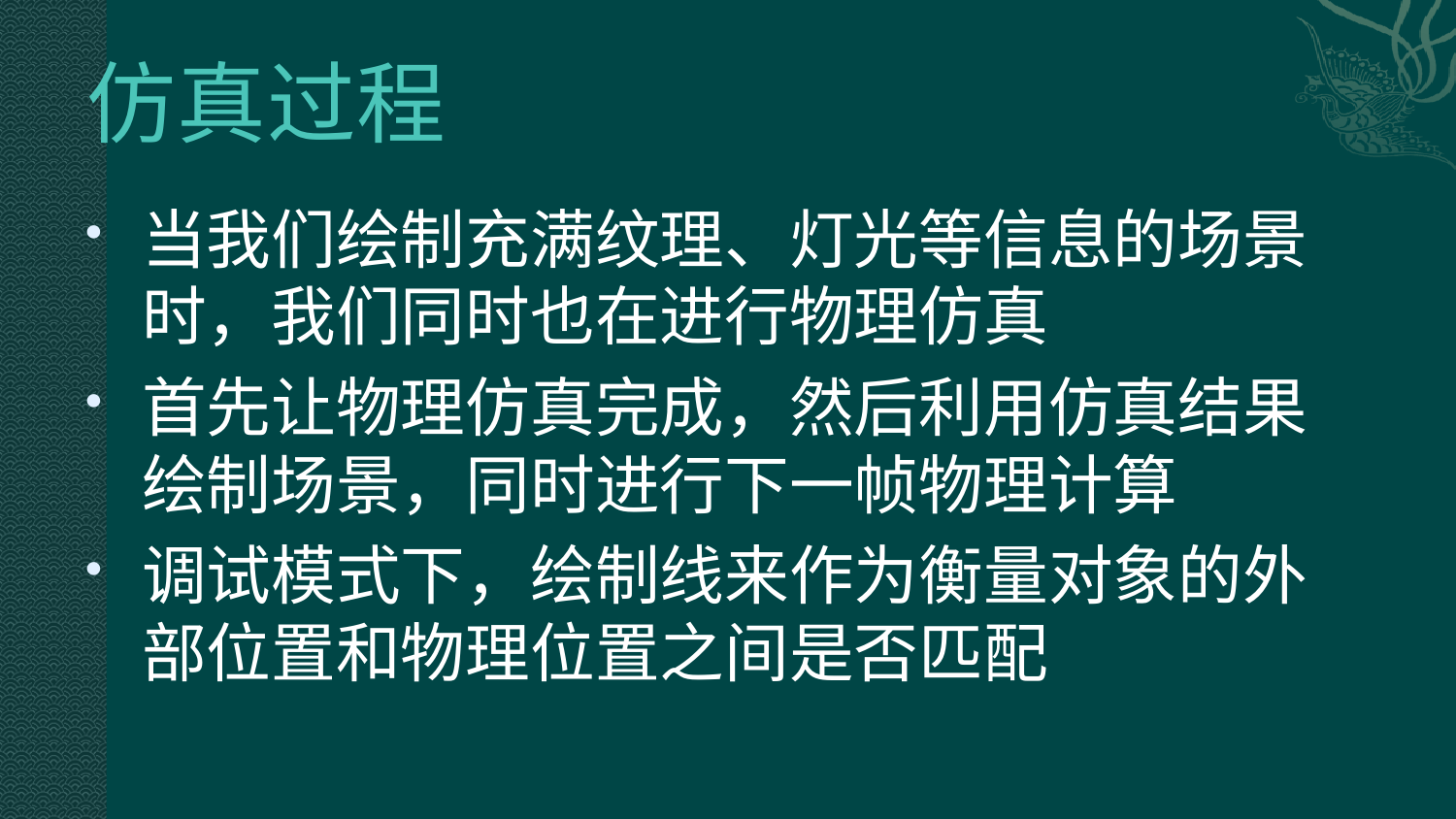

# 仿真过程
当我们绘制充满纹理、灯光等信息的场景时，我们同时也在进行物理仿真
首先让物理仿真完成，然后利用仿真结果绘制场景，同时进行下一帧物理计算
调试模式下，绘制线来作为衡量对象的外部位置和物理位置之间是否匹配